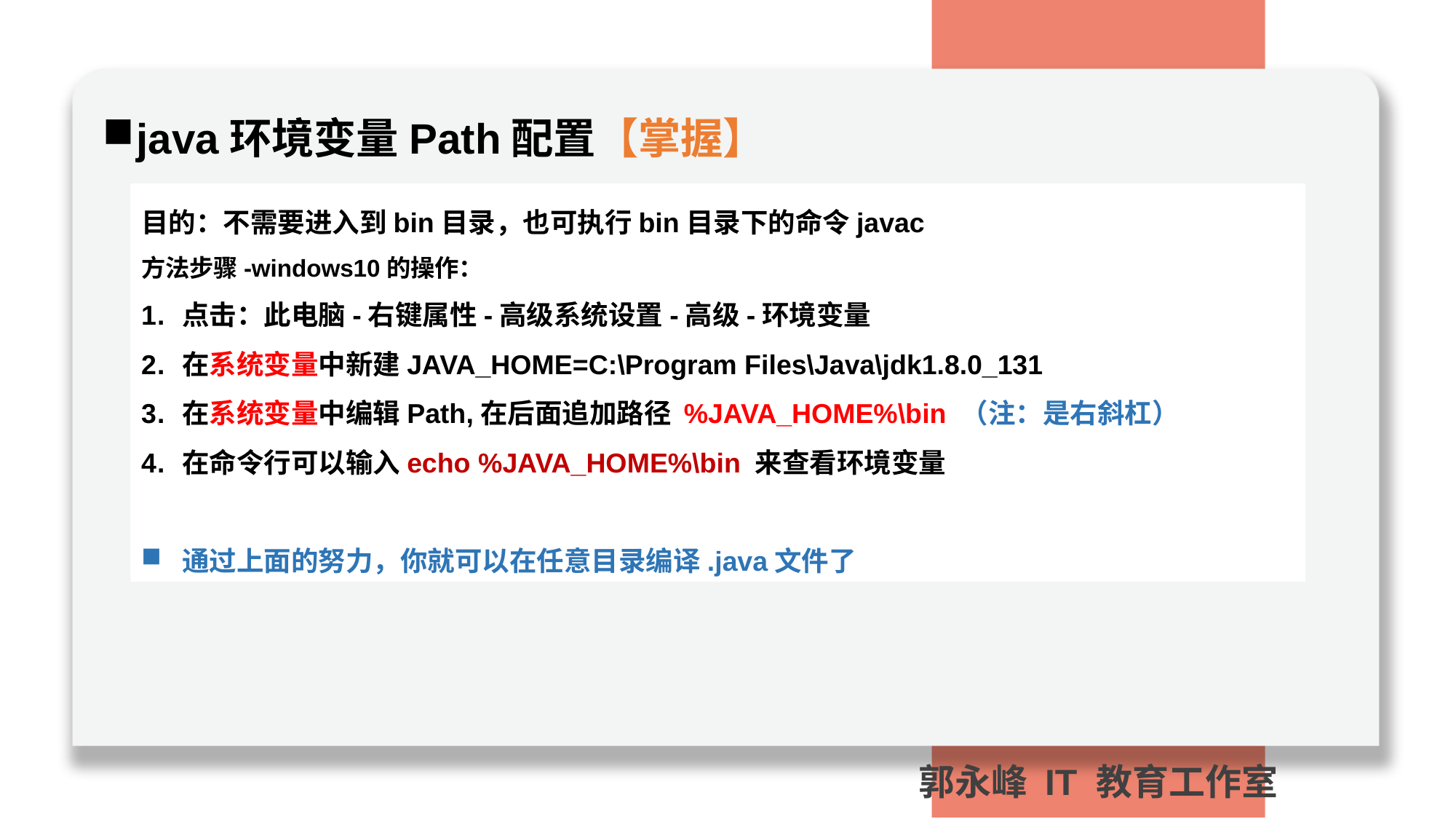

java环境变量Path配置【掌握】
目的：不需要进入到bin目录，也可执行bin目录下的命令javac
方法步骤-windows10的操作：
点击：此电脑-右键属性-高级系统设置-高级-环境变量
在系统变量中新建JAVA_HOME=C:\Program Files\Java\jdk1.8.0_131
在系统变量中编辑Path,在后面追加路径 %JAVA_HOME%\bin （注：是右斜杠）
在命令行可以输入echo %JAVA_HOME%\bin 来查看环境变量

通过上面的努力，你就可以在任意目录编译.java文件了